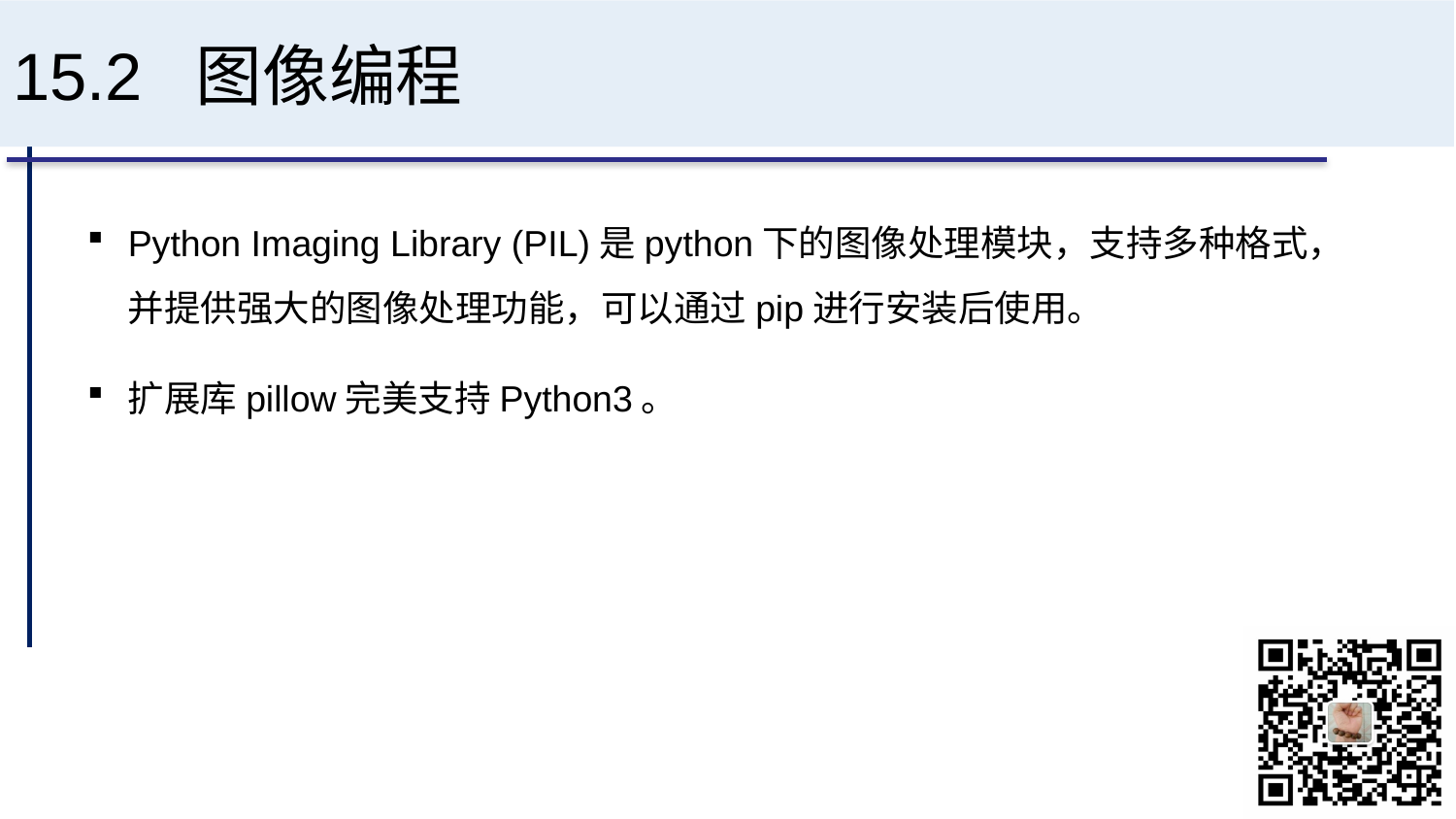

# 15.2  图像编程
Python Imaging Library (PIL)是python下的图像处理模块，支持多种格式，并提供强大的图像处理功能，可以通过pip进行安装后使用。
扩展库pillow完美支持Python3。